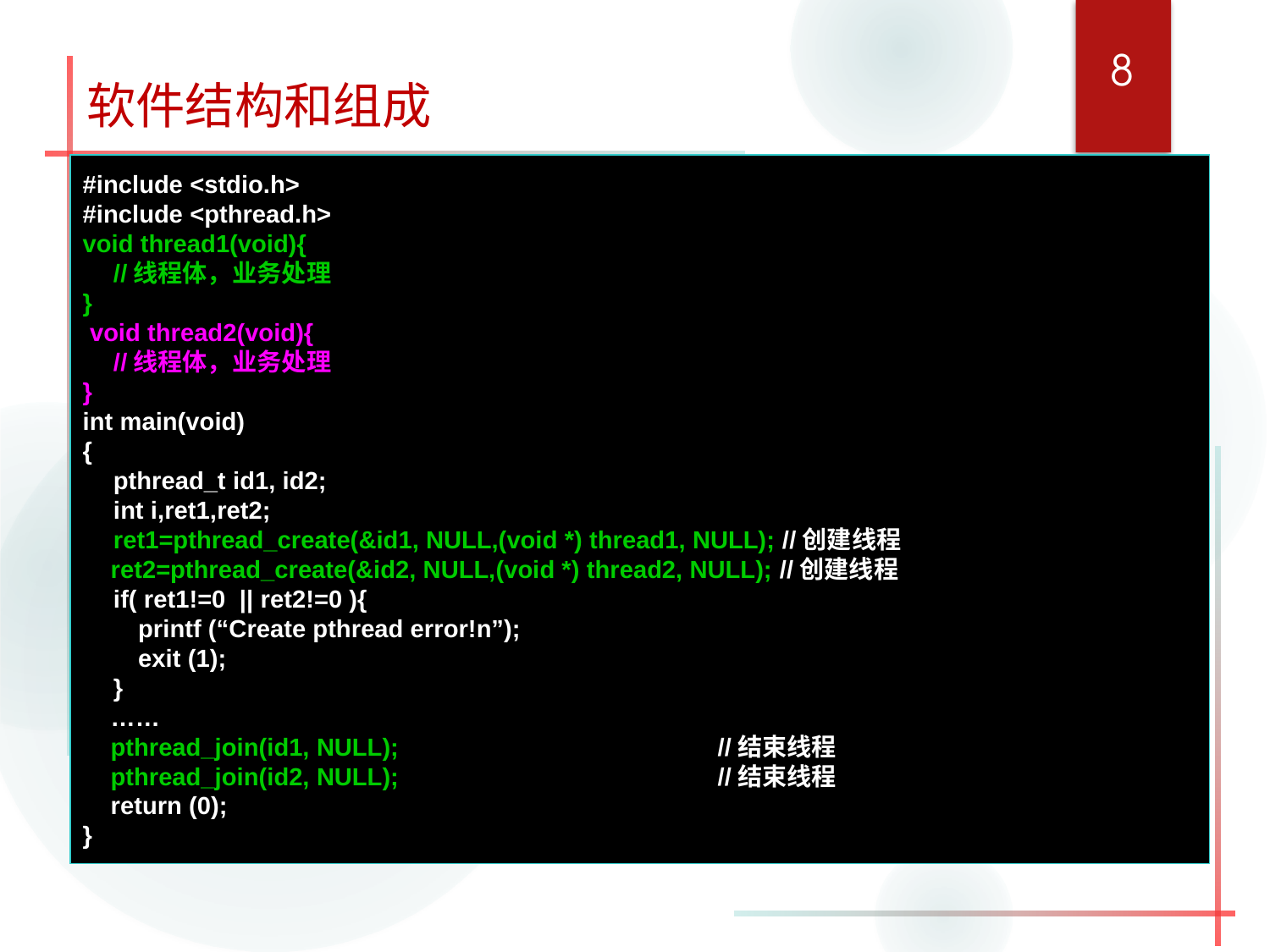

8
# 软件结构和组成
#include <stdio.h>
#include <pthread.h>
void thread1(void){
　//线程体，业务处理
}
 void thread2(void){
　//线程体，业务处理
}
int main(void)
{
　pthread_t id1, id2;
　int i,ret1,ret2;
　ret1=pthread_create(&id1, NULL,(void *) thread1, NULL); //创建线程
    ret2=pthread_create(&id2, NULL,(void *) thread2, NULL); //创建线程
　if( ret1!=0  || ret2!=0 ){
　　printf (“Create pthread error!n”);
　　exit (1);
　}
    ……
    pthread_join(id1, NULL);			//结束线程
    pthread_join(id2, NULL);			//结束线程
    return (0);
}
操作系统等系统软件+应用软件；

通用平台软件开发时，编程人员无须考虑系统平台细节；
软件在同一个硬件平台上的同一系统中运行
纯软件开发需要考虑工具与特定组件的功能与接口
如数据库、图形组件等
有硬件开发，使用硬件厂商提供的访问接口与方法
如数据采集、视频采集等
开发原则与方法基本相同